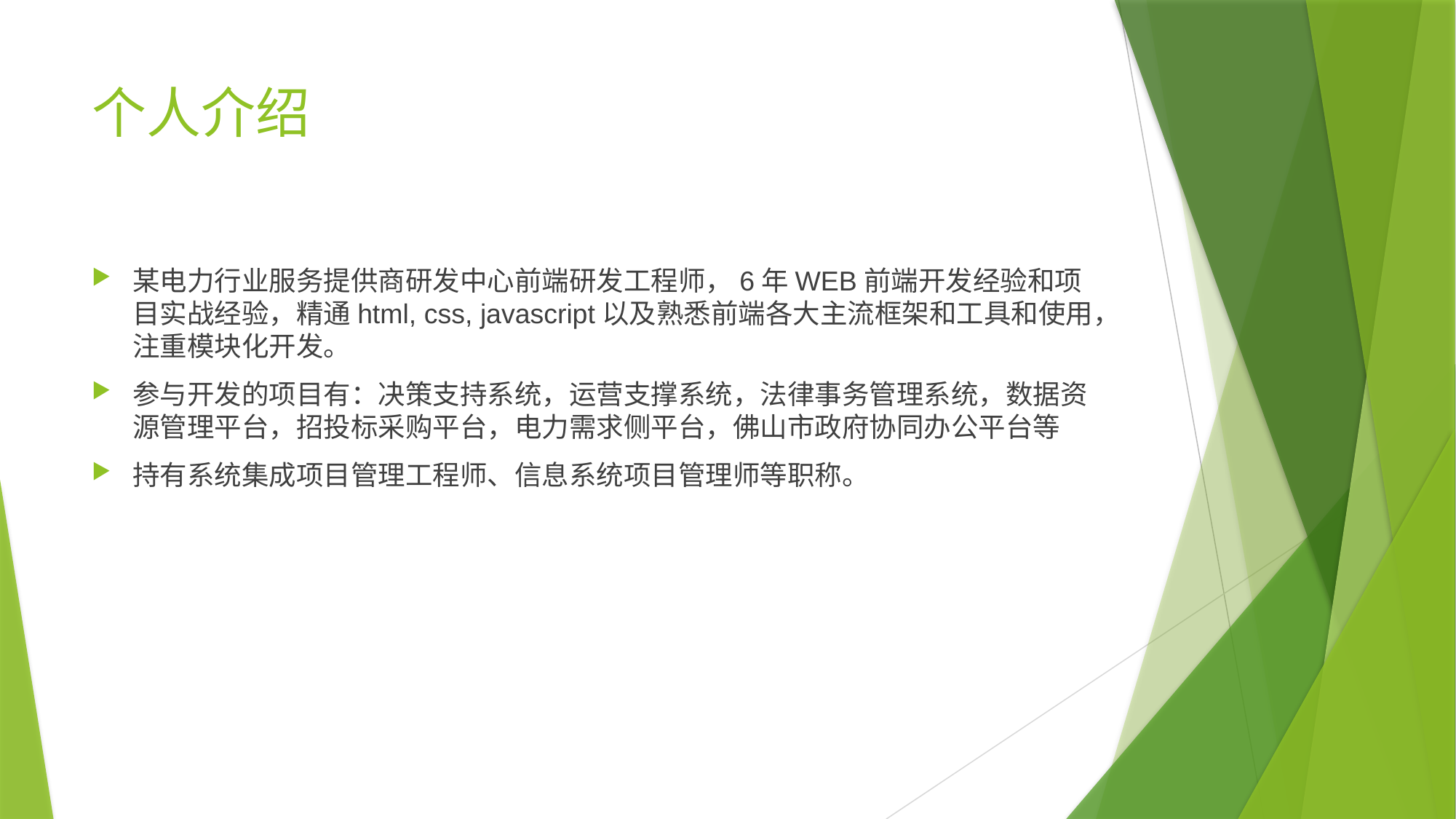

# 个人介绍
某电力行业服务提供商研发中心前端研发工程师，6年WEB前端开发经验和项目实战经验，精通html, css, javascript以及熟悉前端各大主流框架和工具和使用，注重模块化开发。
参与开发的项目有：决策支持系统，运营支撑系统，法律事务管理系统，数据资源管理平台，招投标采购平台，电力需求侧平台，佛山市政府协同办公平台等
持有系统集成项目管理工程师、信息系统项目管理师等职称。